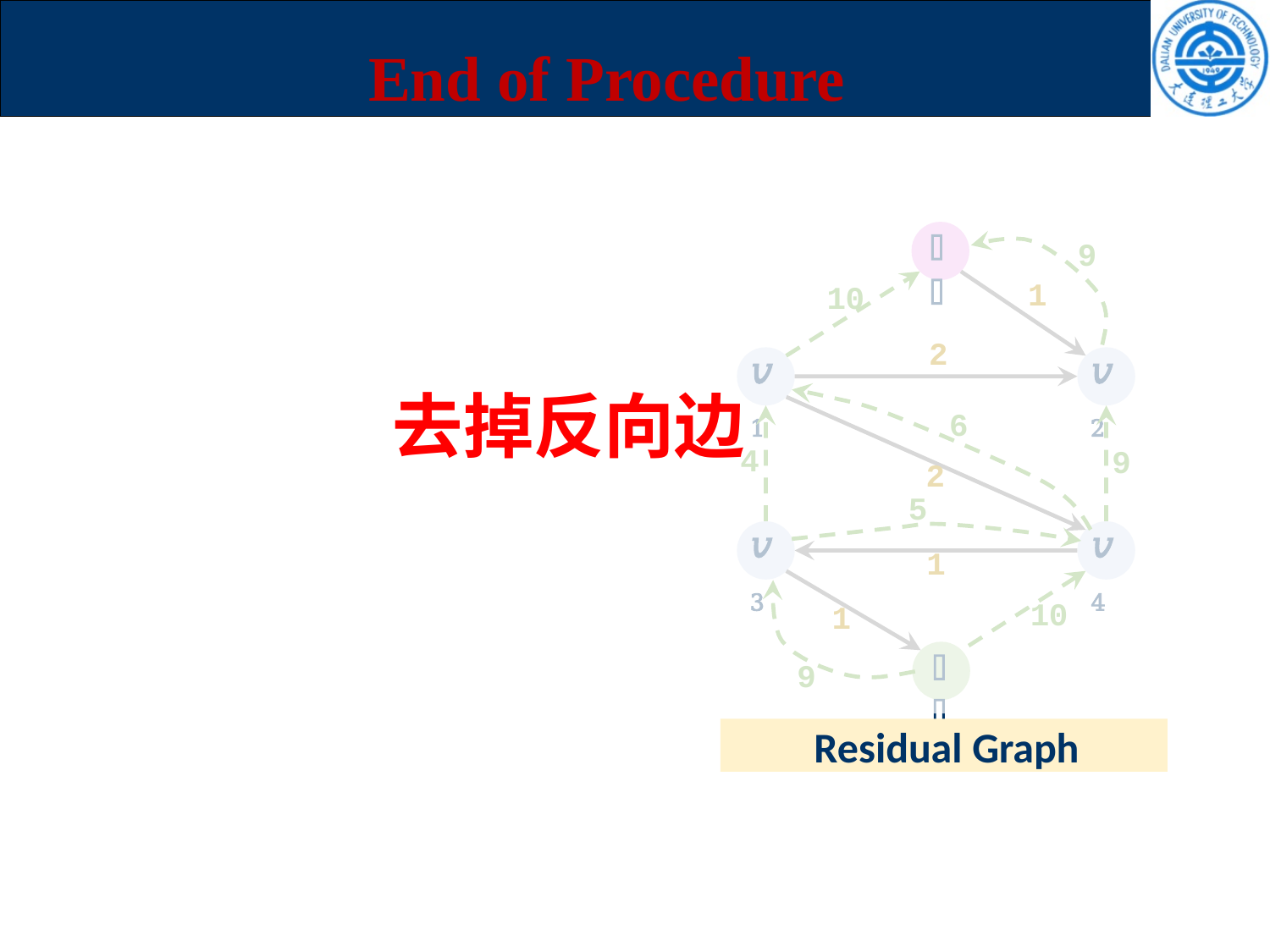

# End of Procedure

𝑠

9

1
10
2
𝑣1
𝑣2

去掉反向边
6
4
9
2
5
1
𝑣3
𝑣4

10
1
𝑡

9
Residual Graph